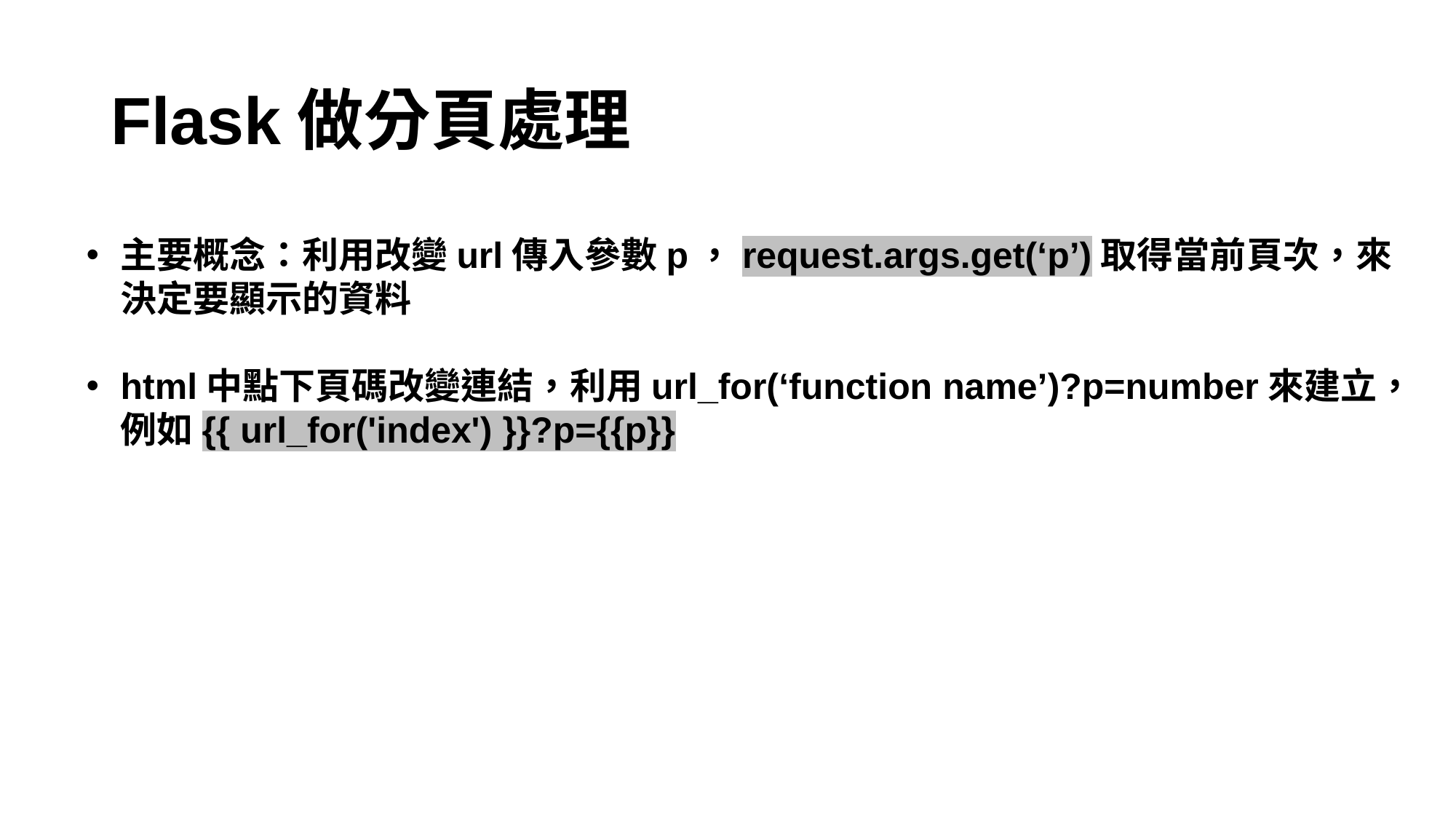

# Flask做分頁處理
主要概念：利用改變url傳入參數p，request.args.get(‘p’)取得當前頁次，來決定要顯示的資料

html中點下頁碼改變連結，利用url_for(‘function name’)?p=number來建立，例如{{ url_for('index') }}?p={{p}}